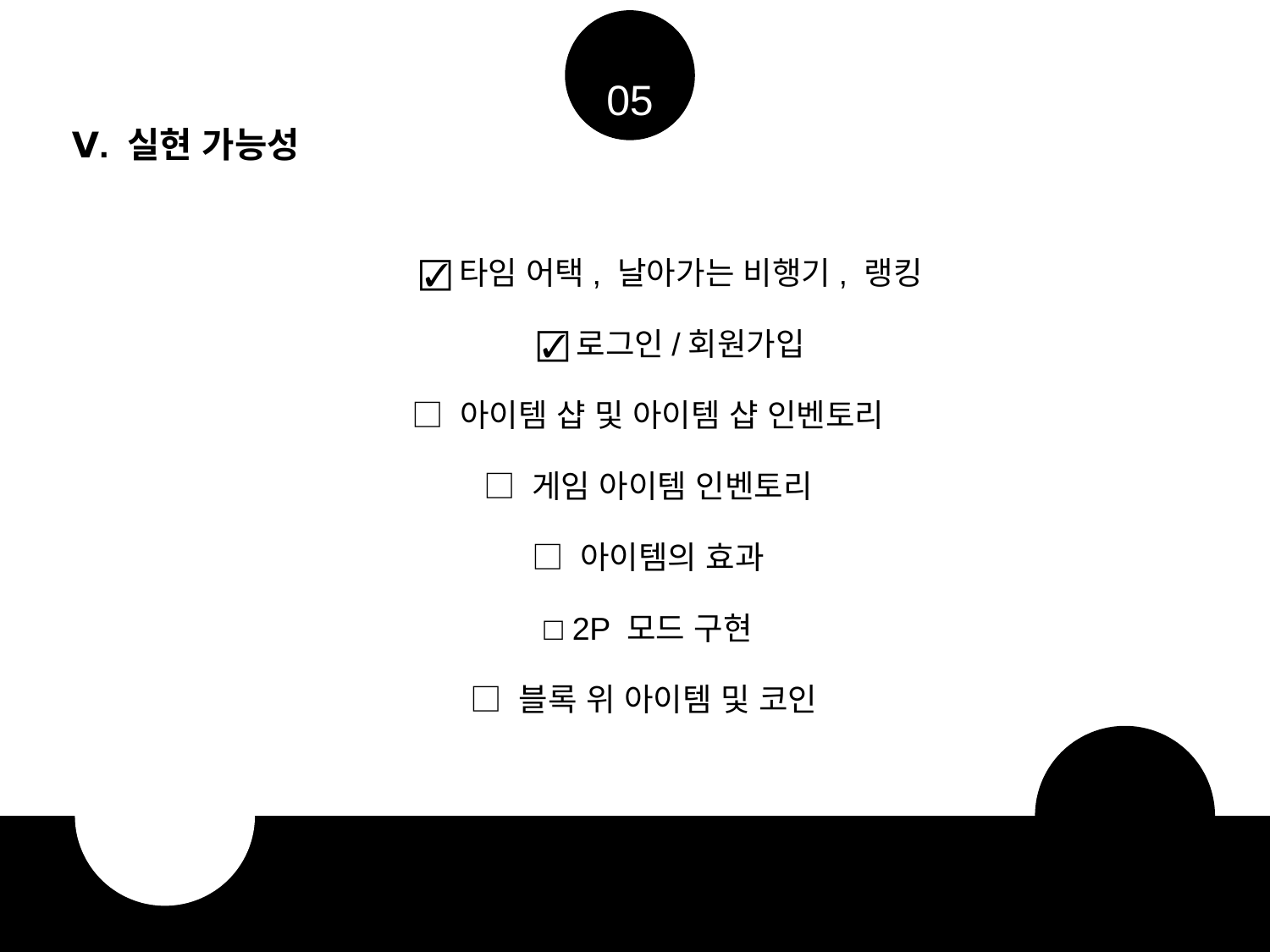

05
Ⅴ. 실현 가능성
☑타임 어택, 날아가는 비행기, 랭킹
☑로그인/회원가입
 □ 아이템 샵 및 아이템 샵 인벤토리
 □ 게임 아이템 인벤토리
 □ 아이템의 효과
 □ 2P 모드 구현
 □ 블록 위 아이템 및 코인